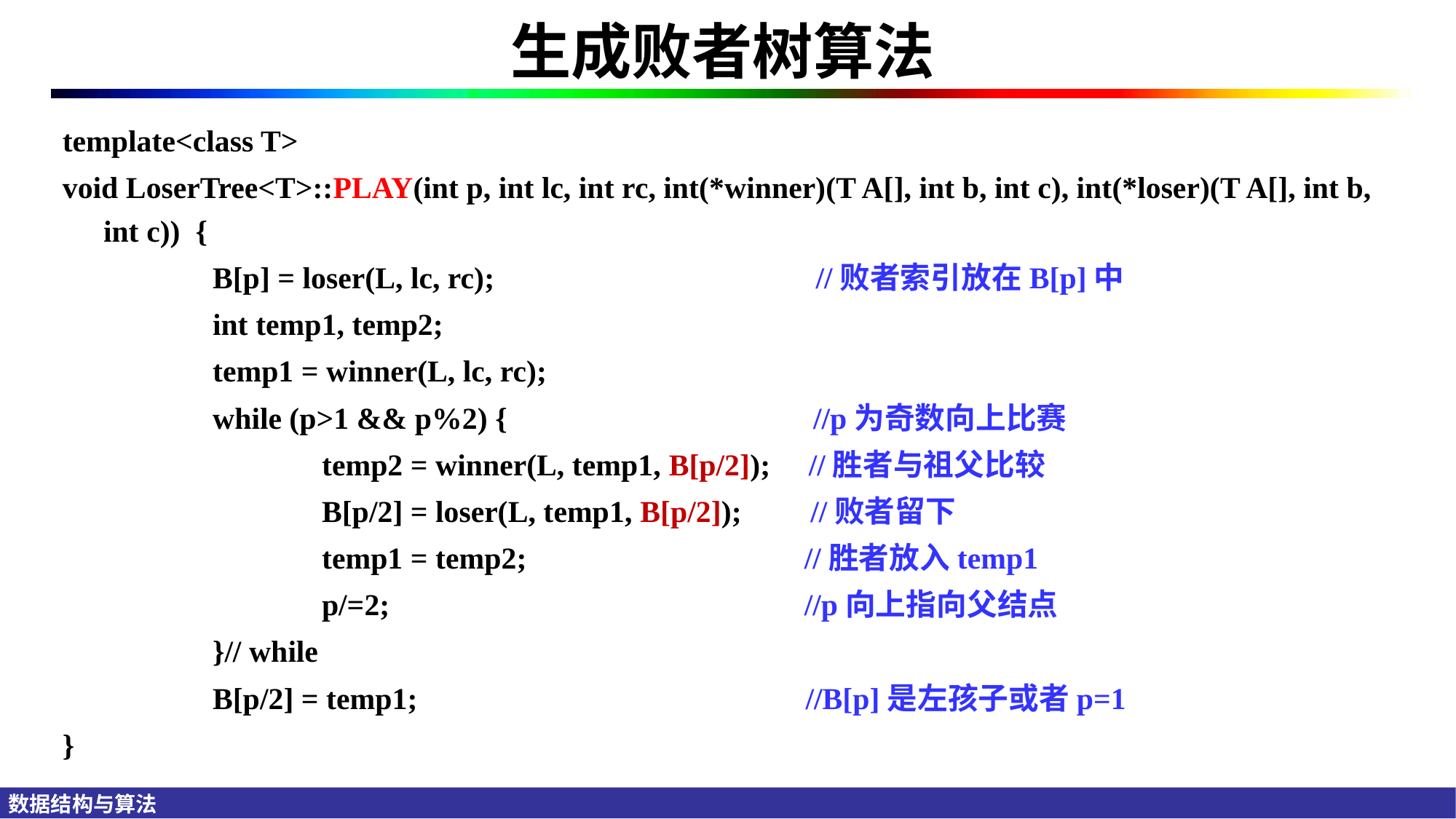

# 生成败者树算法
template<class T>
void LoserTree<T>::PLAY(int p, int lc, int rc, int(*winner)(T A[], int b, int c), int(*loser)(T A[], int b, int c))  {
		B[p] = loser(L, lc, rc);                                          //败者索引放在B[p]中
		int temp1, temp2;
		temp1 = winner(L, lc, rc);
		while (p>1 && p%2) {                                        //p为奇数向上比赛
			temp2 = winner(L, temp1, B[p/2]);     //胜者与祖父比较
			B[p/2] = loser(L, temp1, B[p/2]);         //败者留下
			temp1 = temp2;			      //胜者放入temp1
			p/=2;				      //p向上指向父结点
		}// while
		B[p/2] = temp1; 	                                                 //B[p]是左孩子或者p=1
}